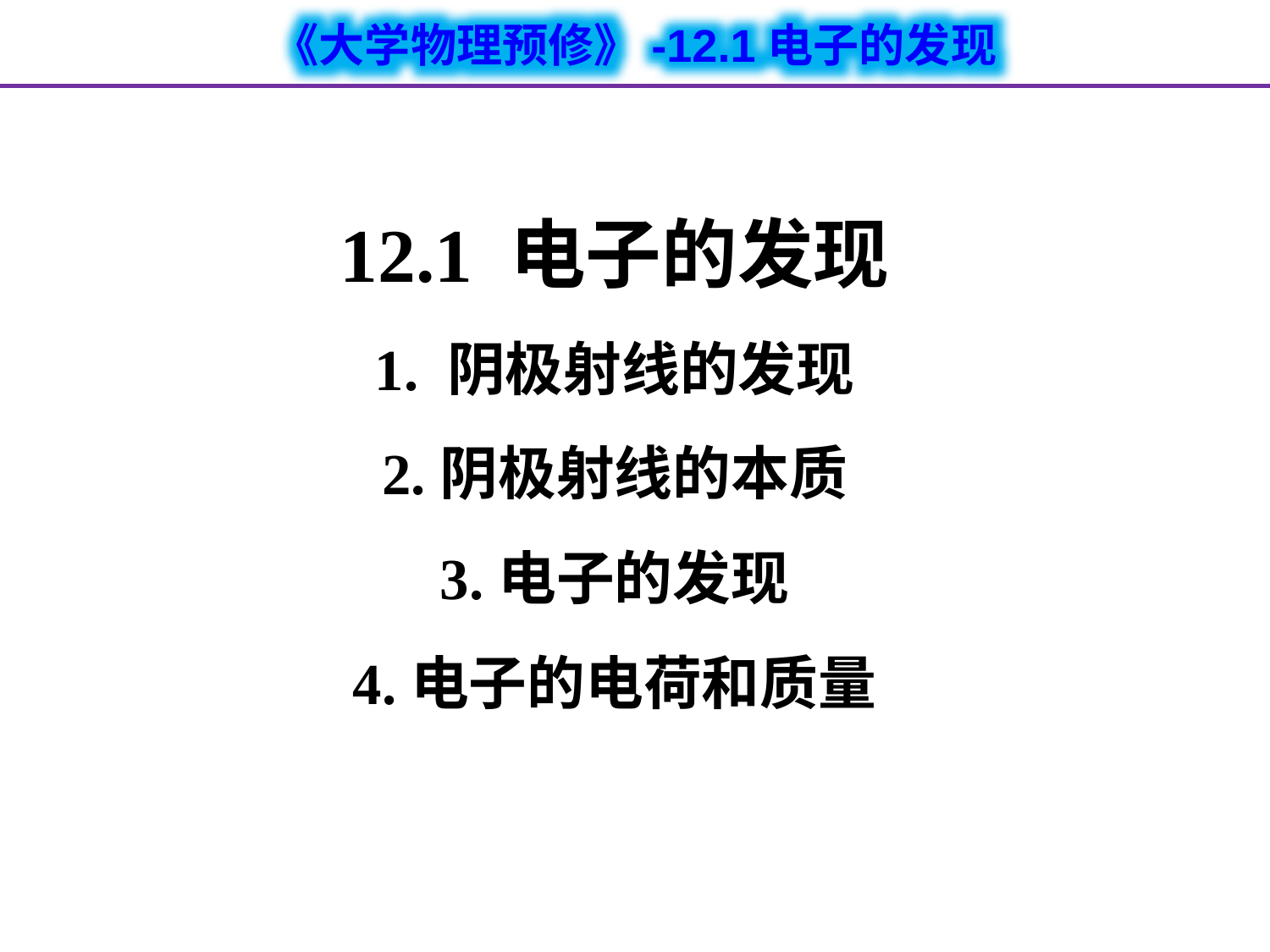

12.1 电子的发现
1. 阴极射线的发现
2.阴极射线的本质
3.电子的发现
4.电子的电荷和质量